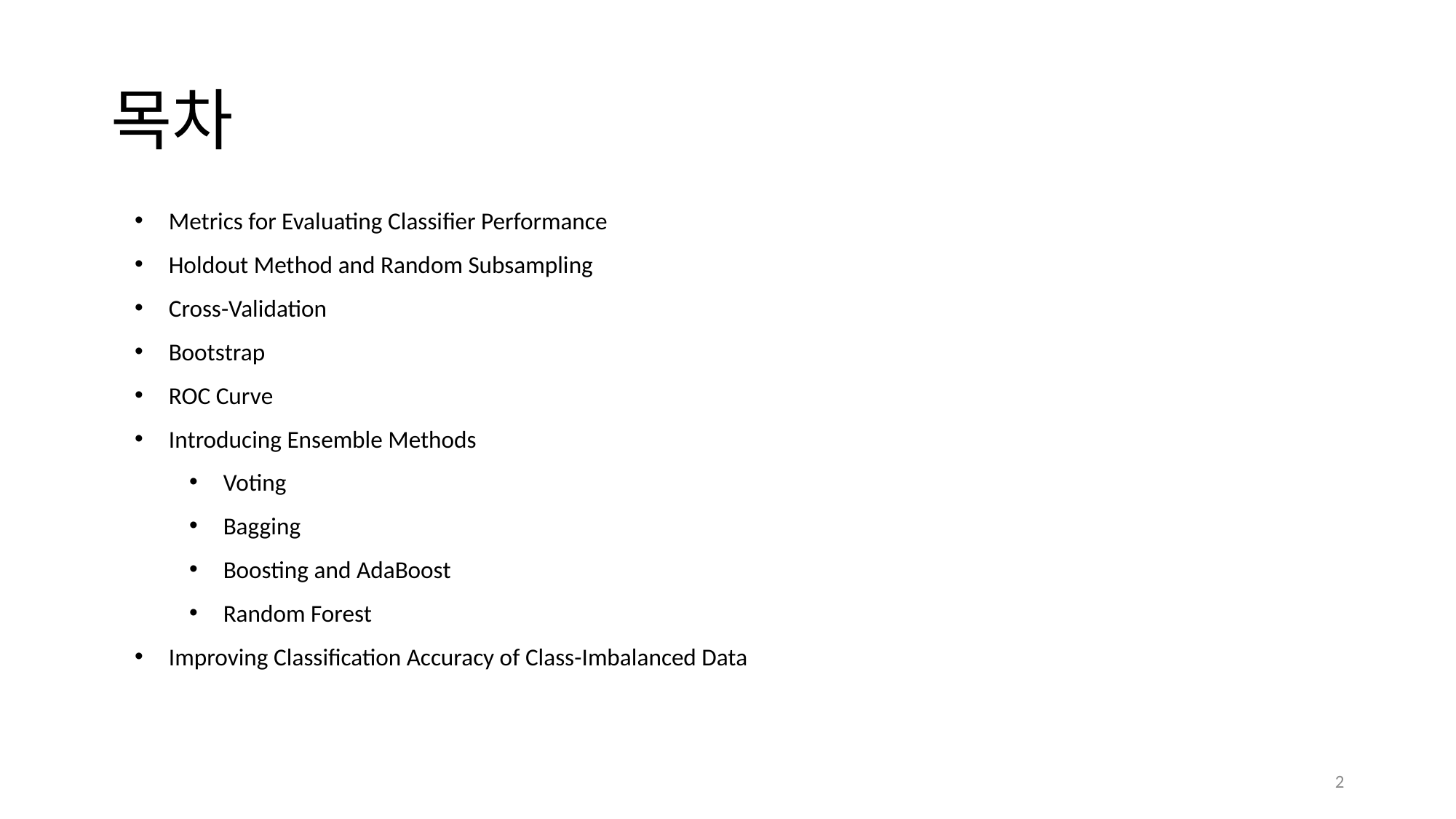

# 목차
Metrics for Evaluating Classifier Performance
Holdout Method and Random Subsampling
Cross-Validation
Bootstrap
ROC Curve
Introducing Ensemble Methods
Voting
Bagging
Boosting and AdaBoost
Random Forest
Improving Classification Accuracy of Class-Imbalanced Data

2